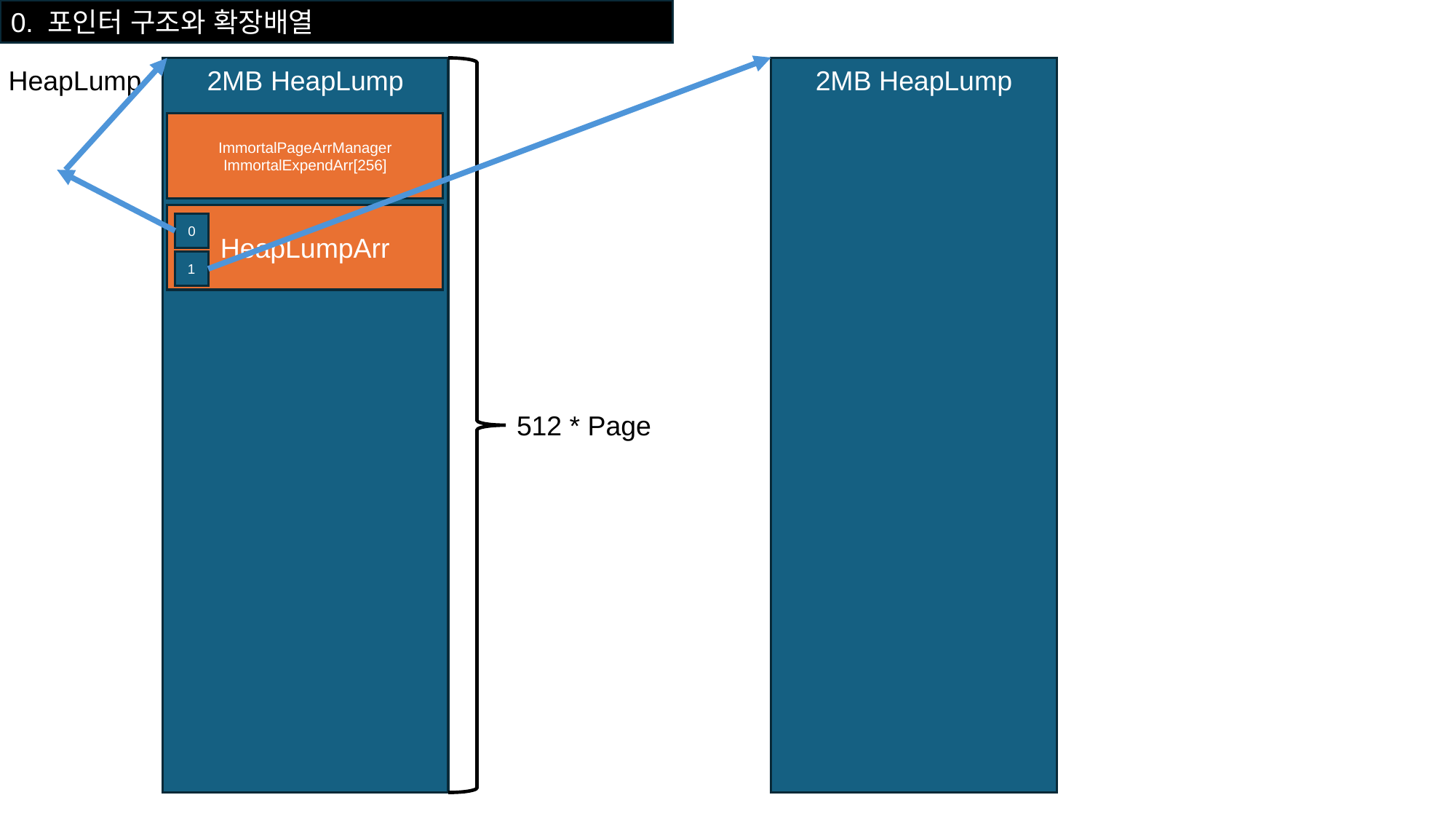

0. 포인터 구조와 확장배열
HeapLump
2MB HeapLump
2MB HeapLump

ImmortalPageArrManager
ImmortalExpendArr[256]
HeapLumpArr
0
1
512 * Page